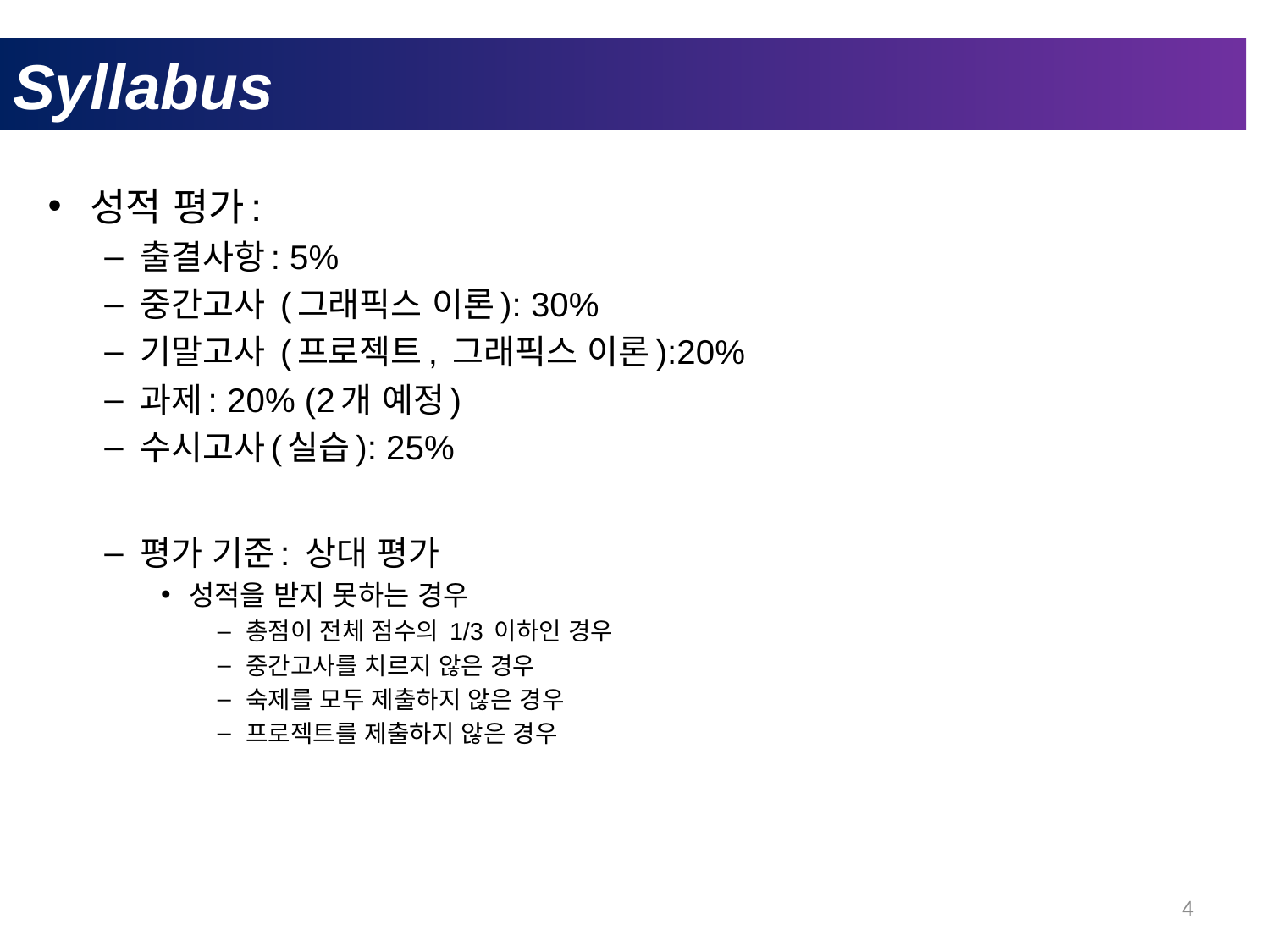

# Syllabus
성적 평가:
출결사항: 5%
중간고사 (그래픽스 이론): 30%
기말고사 (프로젝트, 그래픽스 이론):20%
과제: 20% (2개 예정)
수시고사(실습): 25%

평가 기준: 상대 평가
성적을 받지 못하는 경우
총점이 전체 점수의 1/3 이하인 경우
중간고사를 치르지 않은 경우
숙제를 모두 제출하지 않은 경우
프로젝트를 제출하지 않은 경우

4